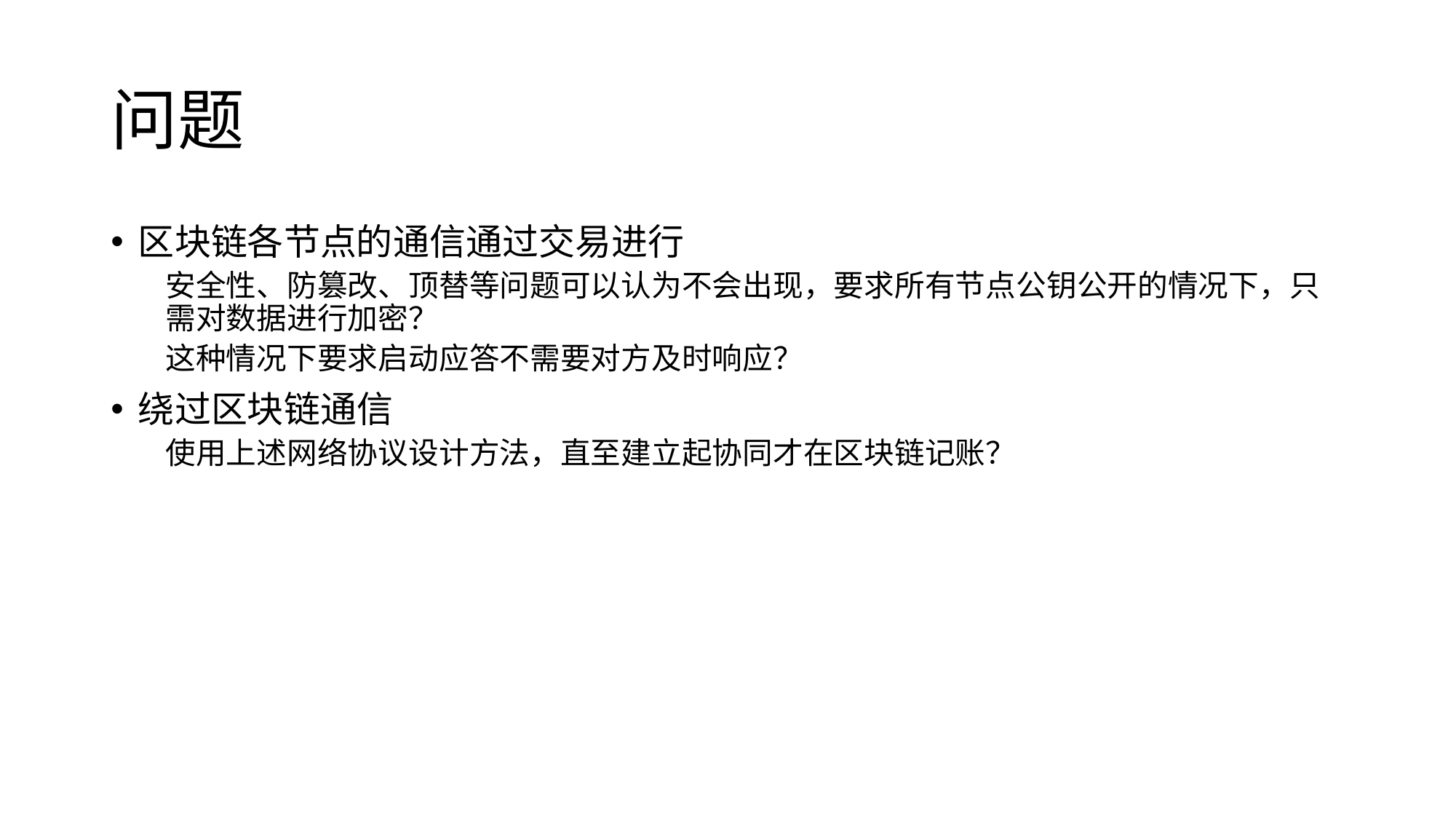

# 问题
区块链各节点的通信通过交易进行
安全性、防篡改、顶替等问题可以认为不会出现，要求所有节点公钥公开的情况下，只需对数据进行加密？
这种情况下要求启动应答不需要对方及时响应？
绕过区块链通信
使用上述网络协议设计方法，直至建立起协同才在区块链记账？